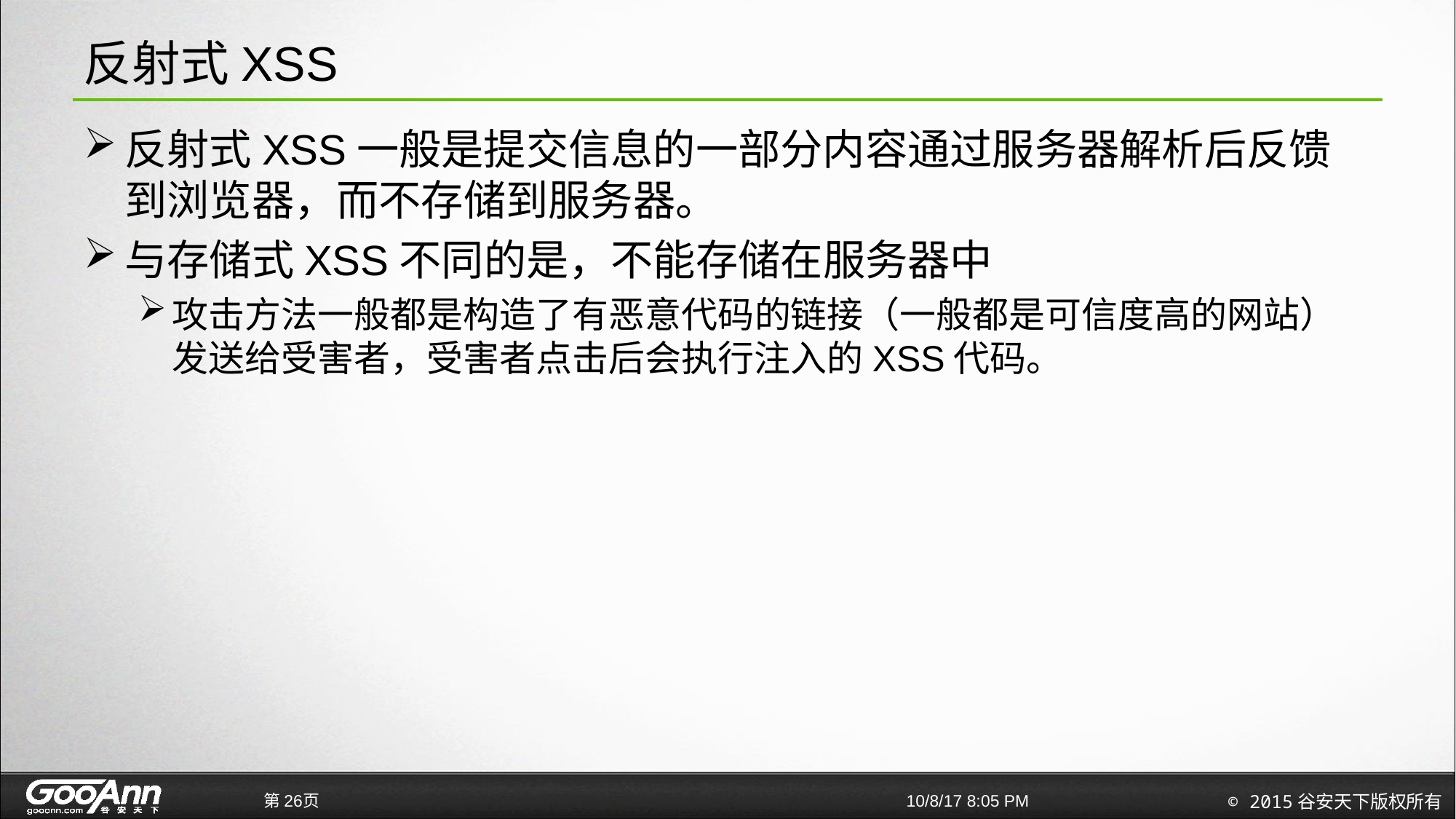

# 反射式XSS
反射式XSS一般是提交信息的一部分内容通过服务器解析后反馈到浏览器，而不存储到服务器。
与存储式XSS不同的是，不能存储在服务器中
攻击方法一般都是构造了有恶意代码的链接（一般都是可信度高的网站）发送给受害者，受害者点击后会执行注入的XSS代码。